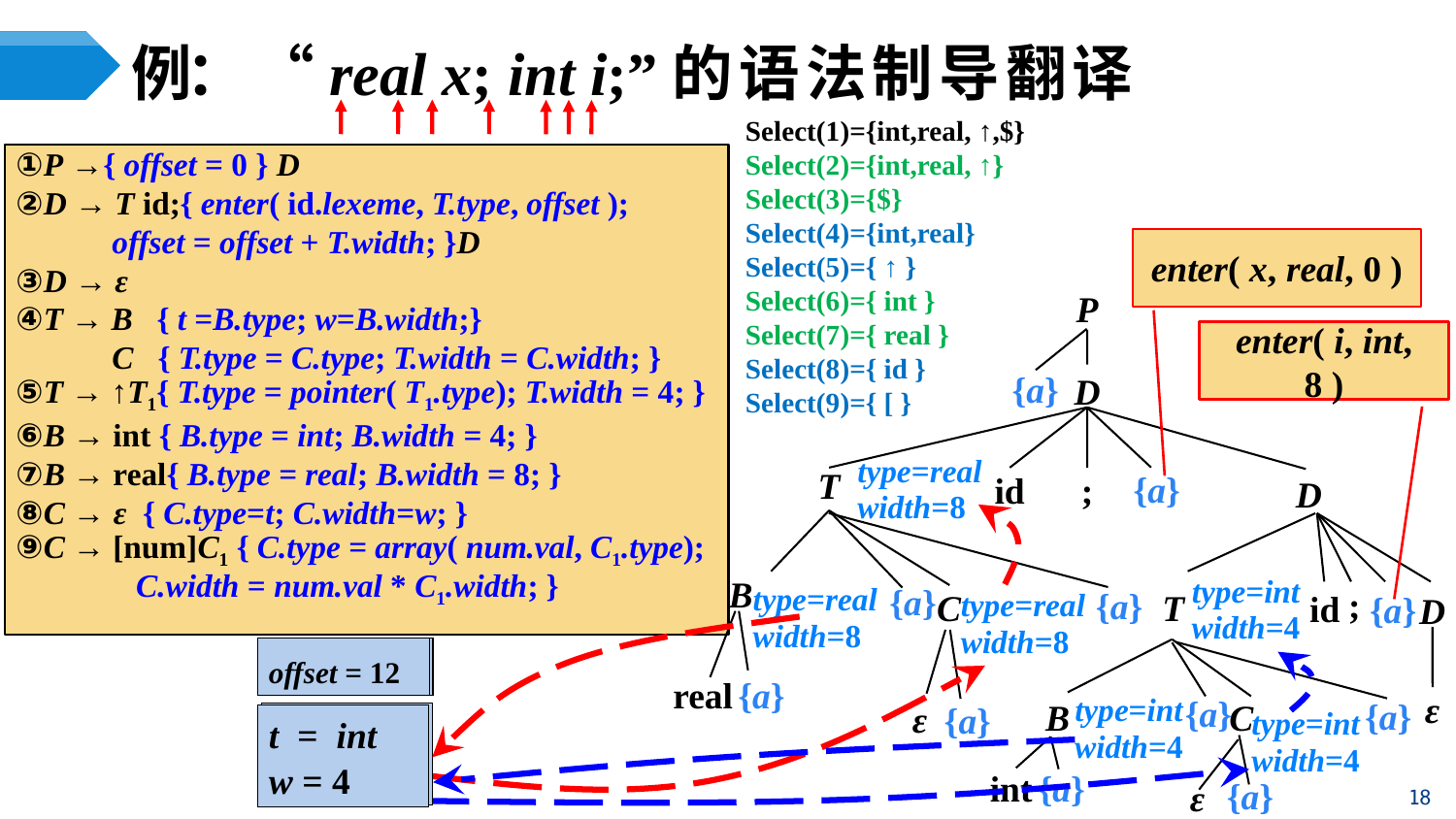

# 例： “real x; int i;”的语法制导翻译

Select(1)={int,real, ↑,$}
Select(2)={int,real, ↑}
Select(3)={$}
Select(4)={int,real}
Select(5)={ ↑ }
Select(6)={ int }
Select(7)={ real }
Select(8)={ id }
Select(9)={ [ }
①P →{ offset = 0 } D
②D → T id;{ enter( id.lexeme, T.type, offset );
            offset = offset + T.width; }D
③D → ε
④T → B   { t =B.type; w=B.width;}
            C   { T.type = C.type; T.width = C.width; }
⑤T → ↑T1{ T.type = pointer( T1.type); T.width = 4; }
⑥B → int { B.type = int; B.width = 4; }
⑦B → real{ B.type = real; B.width = 8; }
⑧C → ε  { C.type=t; C.width=w; }
⑨C → [num]C1 { C.type = array( num.val, C1.type);
               C.width = num.val * C1.width; }
enter( x, real, 0 )
P

{a}
D
enter( i, int, 8 )

{a}
T
id
;
D
type=real
width=8

B
{a}
{a}
C

;
id
{a}
T
D
type=int
width=4
type=real
width=8
type=real
width=8

{a}
real

ε

ε
{a}
offset = 12
offset = 8
offset = 0

{a}
{a}
B
C

t  =  real
w = 8
t  =  int
w = 4
type=int
width=4
type=int
width=4

{a}
ε

{a}
int

18